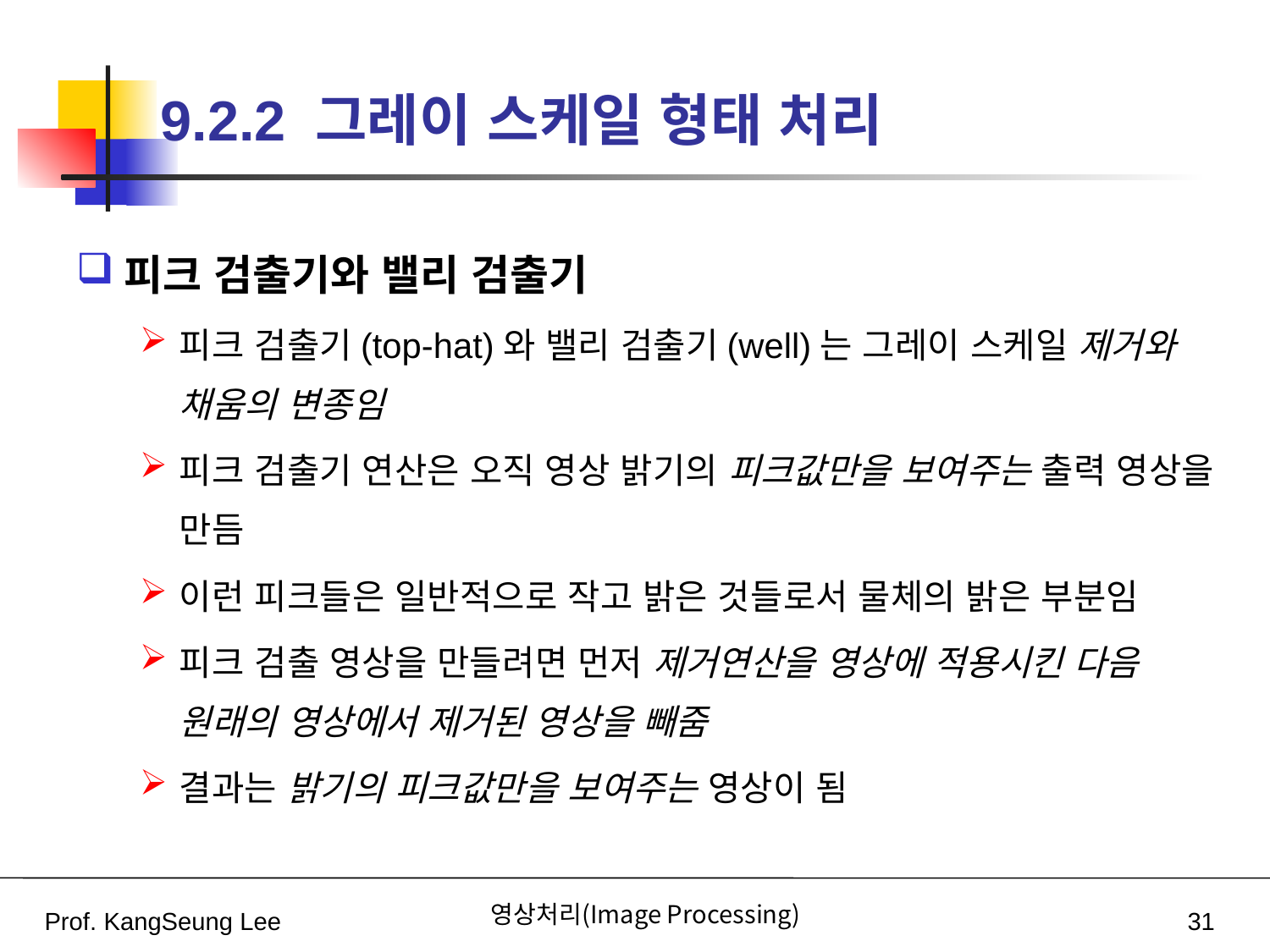

# 9.2.2 그레이 스케일 형태 처리
피크 검출기와 밸리 검출기
피크 검출기(top-hat)와 밸리 검출기(well)는 그레이 스케일 제거와 채움의 변종임
피크 검출기 연산은 오직 영상 밝기의 피크값만을 보여주는 출력 영상을 만듬
이런 피크들은 일반적으로 작고 밝은 것들로서 물체의 밝은 부분임
피크 검출 영상을 만들려면 먼저 제거연산을 영상에 적용시킨 다음  원래의 영상에서 제거된 영상을 빼줌
결과는 밝기의 피크값만을 보여주는 영상이 됨
Prof. KangSeung Lee
영상처리(Image Processing)
31